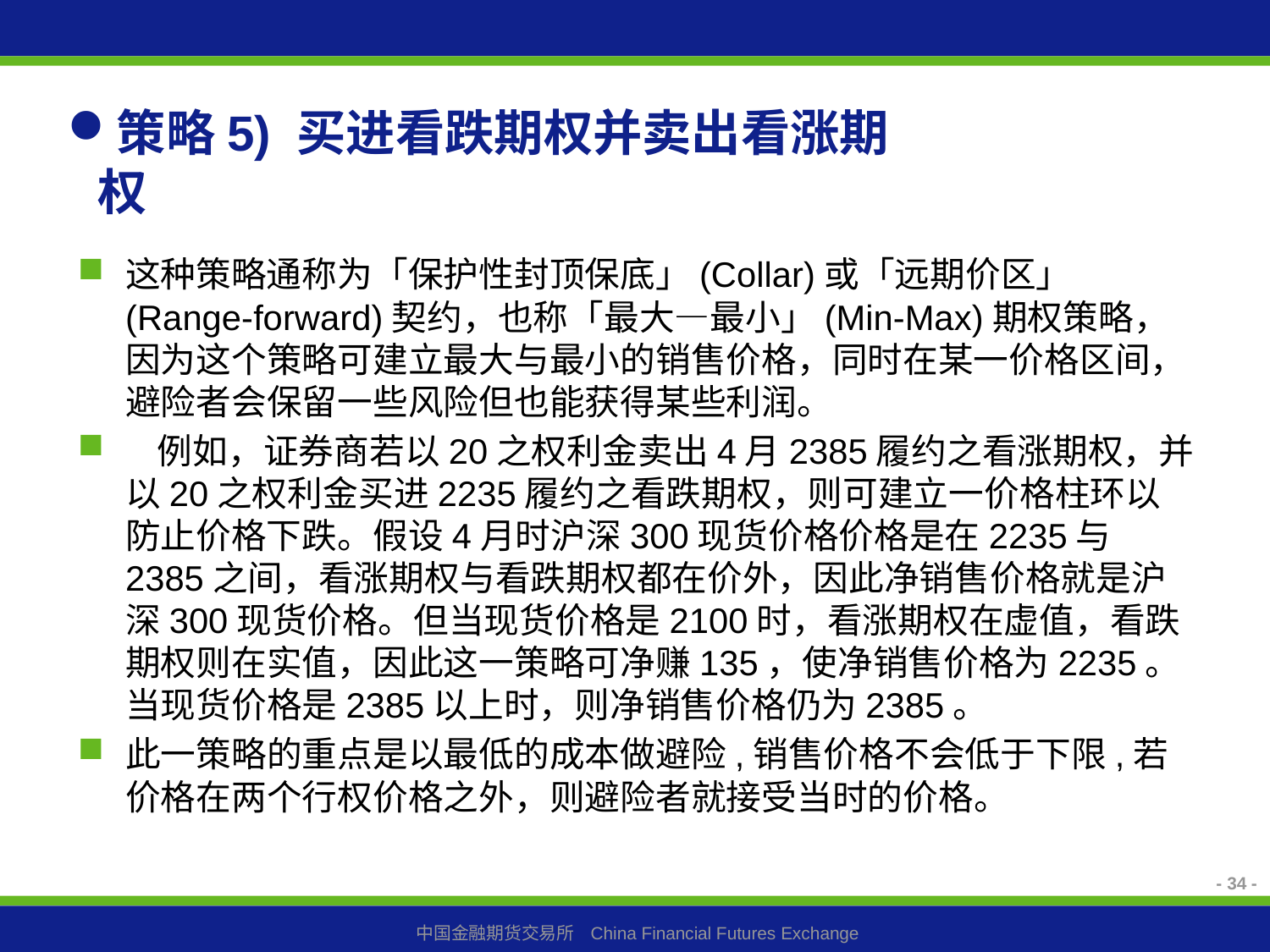

# 策略5) 买进看跌期权并卖出看涨期权
这种策略通称为「保护性封顶保底」(Collar)或「远期价区」(Range-forward)契约，也称「最大—最小」(Min-Max)期权策略，因为这个策略可建立最大与最小的销售价格，同时在某一价格区间，避险者会保留一些风险但也能获得某些利润。
   例如，证券商若以20之权利金卖出4月2385履约之看涨期权，并以20之权利金买进2235履约之看跌期权，则可建立一价格柱环以防止价格下跌。假设4月时沪深300现货价格价格是在2235与2385之间，看涨期权与看跌期权都在价外，因此净销售价格就是沪深300现货价格。但当现货价格是2100时，看涨期权在虚值，看跌期权则在实值，因此这一策略可净赚135，使净销售价格为2235。当现货价格是2385以上时，则净销售价格仍为2385。
此一策略的重点是以最低的成本做避险,销售价格不会低于下限,若价格在两个行权价格之外，则避险者就接受当时的价格。
- 34 -